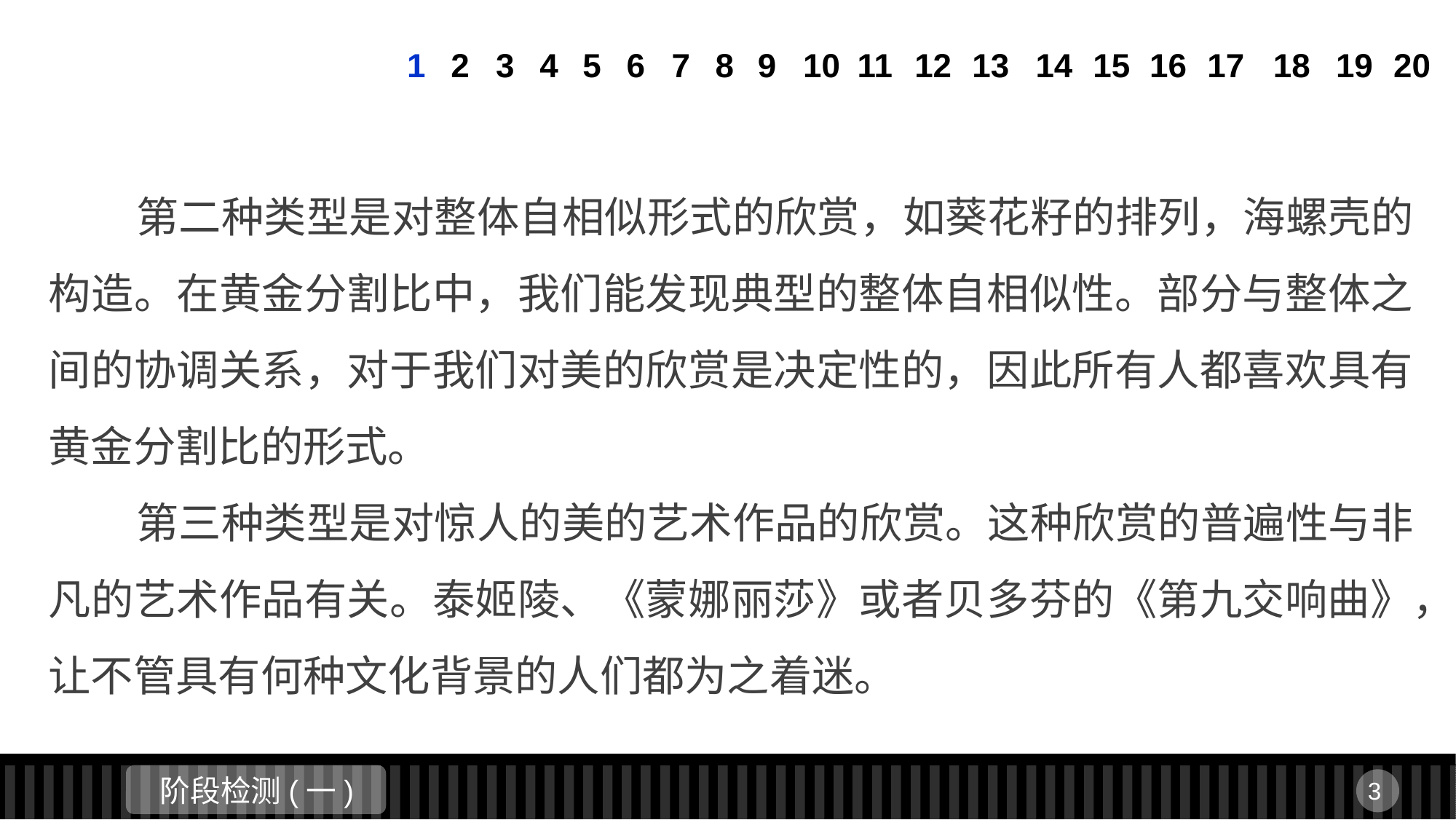

1
2
3
4
5
6
7
8
9
10
11
12
13
14
15
16
17
18
19
20
        第二种类型是对整体自相似形式的欣赏，如葵花籽的排列，海螺壳的构造。在黄金分割比中，我们能发现典型的整体自相似性。部分与整体之间的协调关系，对于我们对美的欣赏是决定性的，因此所有人都喜欢具有黄金分割比的形式。
        第三种类型是对惊人的美的艺术作品的欣赏。这种欣赏的普遍性与非凡的艺术作品有关。泰姬陵、《蒙娜丽莎》或者贝多芬的《第九交响曲》，让不管具有何种文化背景的人们都为之着迷。